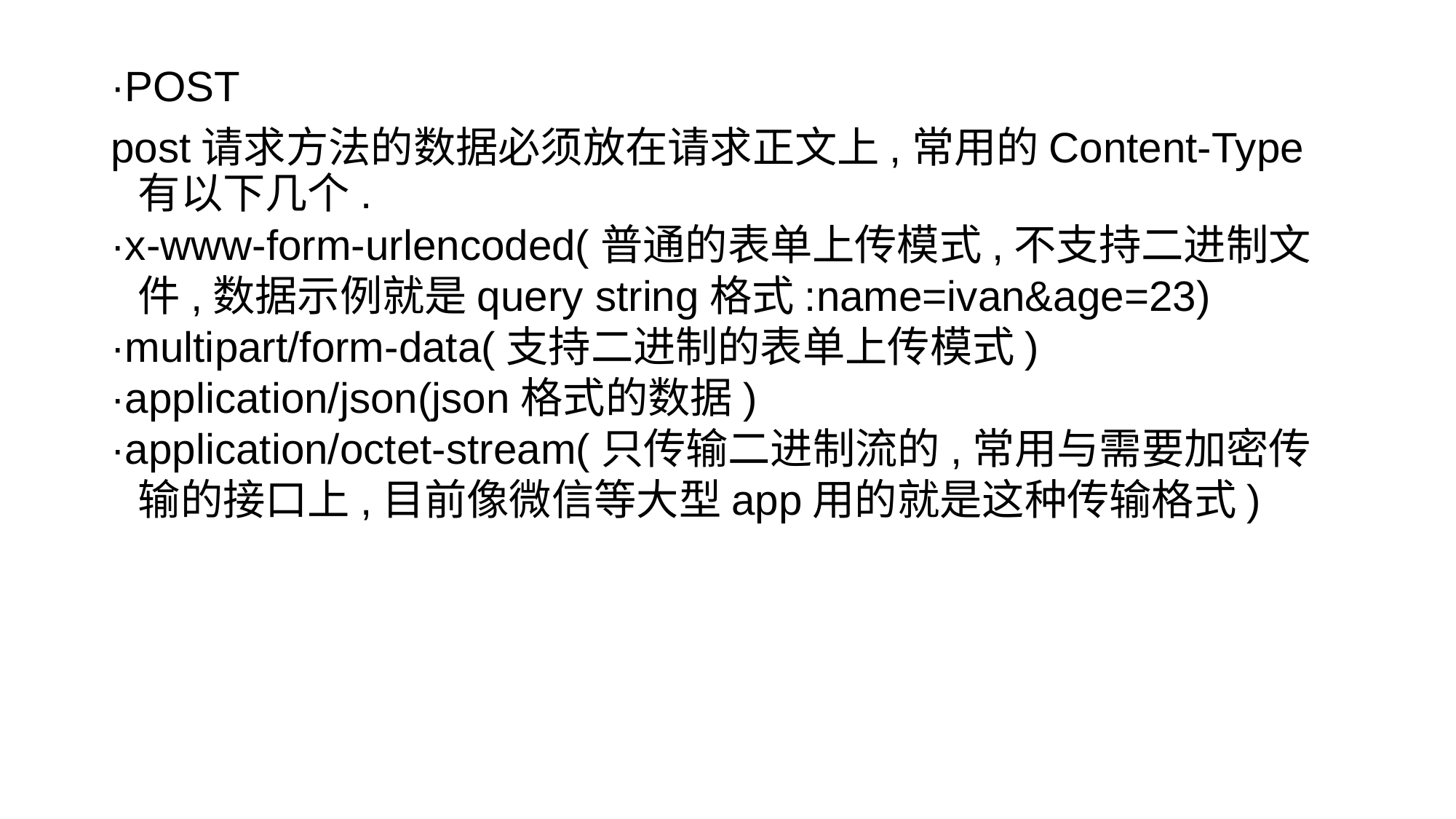

·POST
post请求方法的数据必须放在请求正文上,常用的Content-Type有以下几个.
·x-www-form-urlencoded(普通的表单上传模式,不支持二进制文件,数据示例就是query string格式:name=ivan&age=23)
·multipart/form-data(支持二进制的表单上传模式)
·application/json(json格式的数据)
·application/octet-stream(只传输二进制流的,常用与需要加密传输的接口上,目前像微信等大型app用的就是这种传输格式)